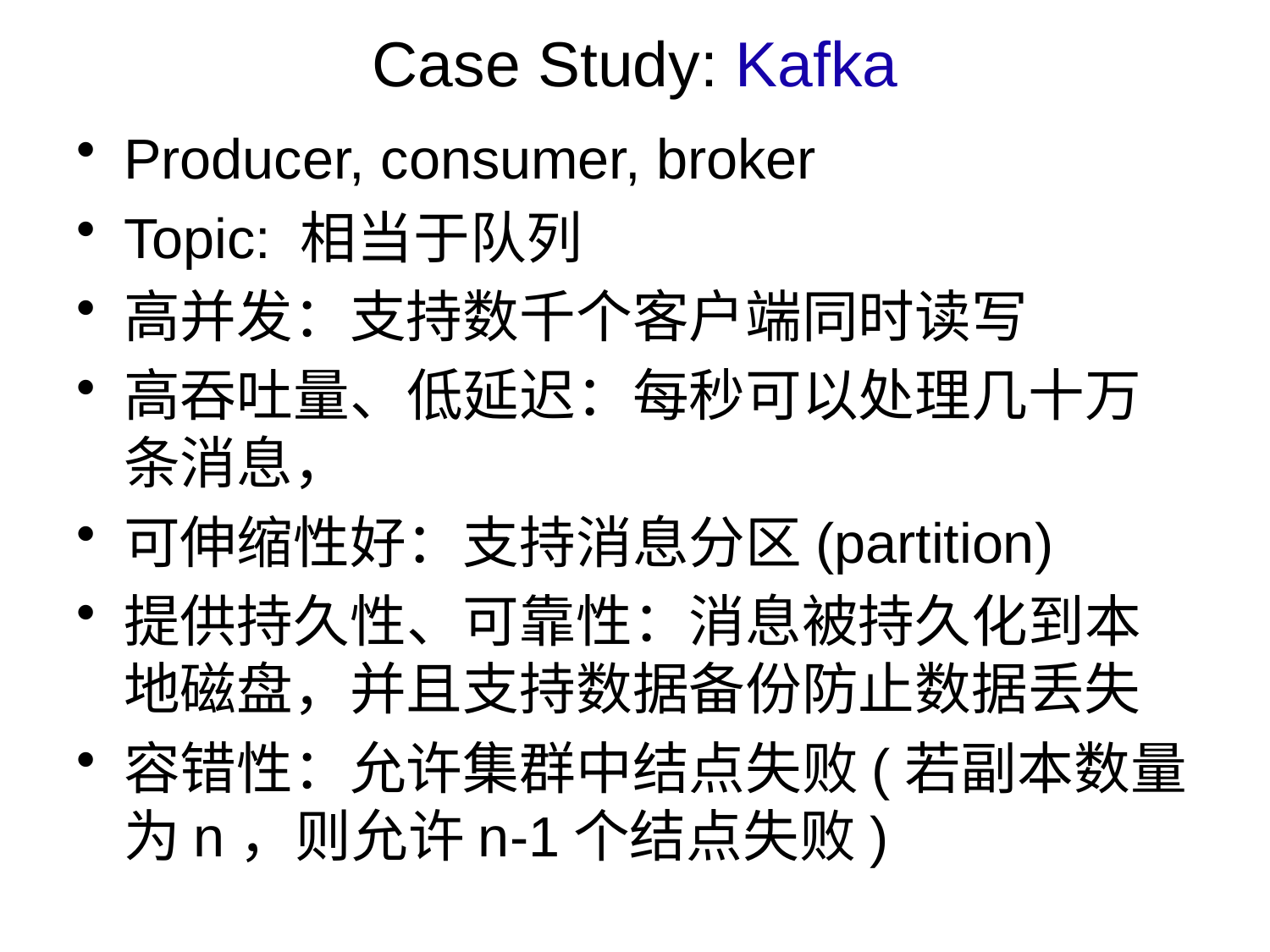

# Case Study: Kafka
Producer, consumer, broker
Topic: 相当于队列
高并发：支持数千个客户端同时读写
高吞吐量、低延迟：每秒可以处理几十万条消息，
可伸缩性好：支持消息分区(partition)
提供持久性、可靠性：消息被持久化到本地磁盘，并且支持数据备份防止数据丢失
容错性：允许集群中结点失败(若副本数量为n，则允许n-1个结点失败)